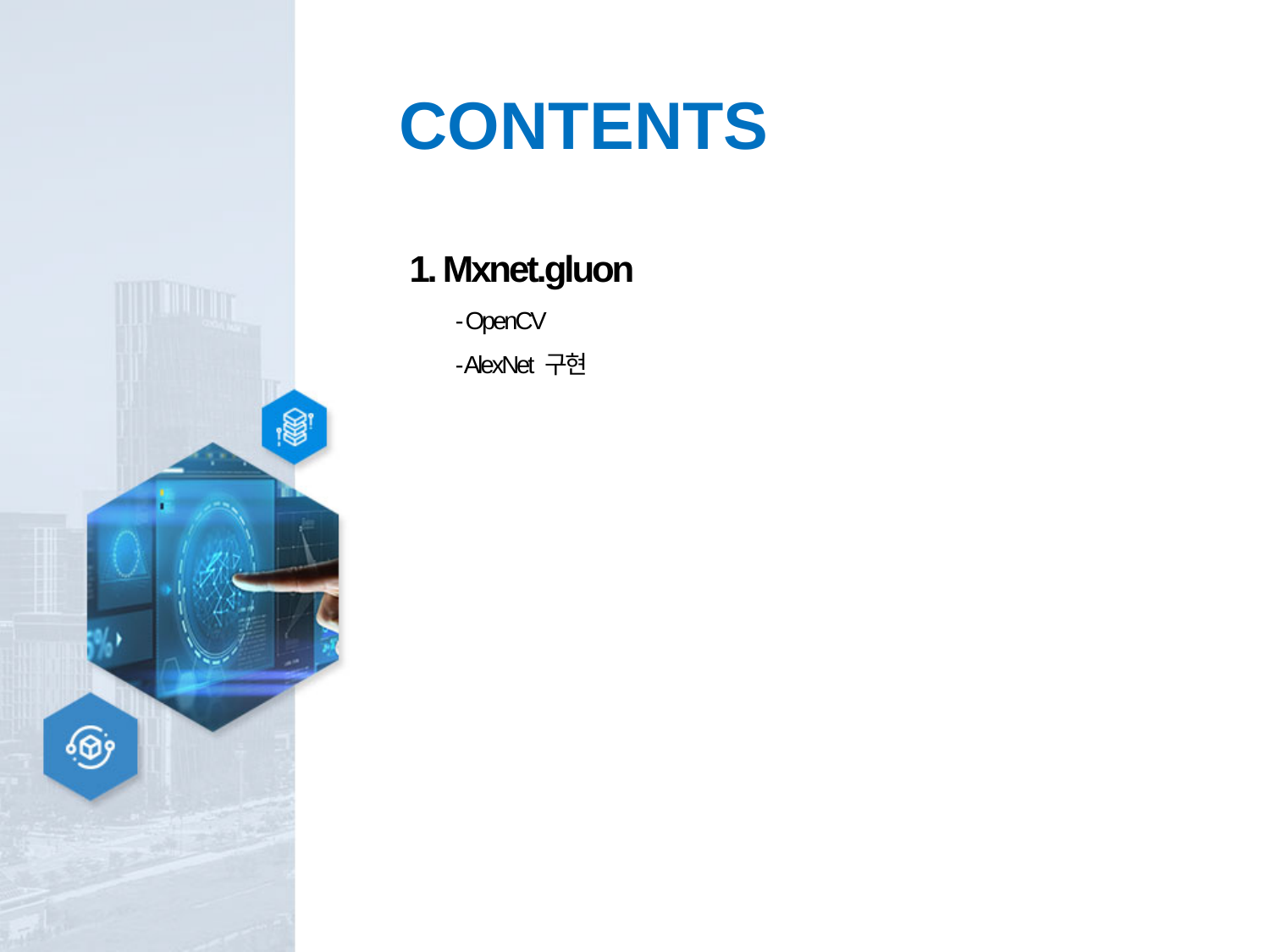

CONTENTS
1. Mxnet.gluon
          - OpenCV
          - AlexNet 구현